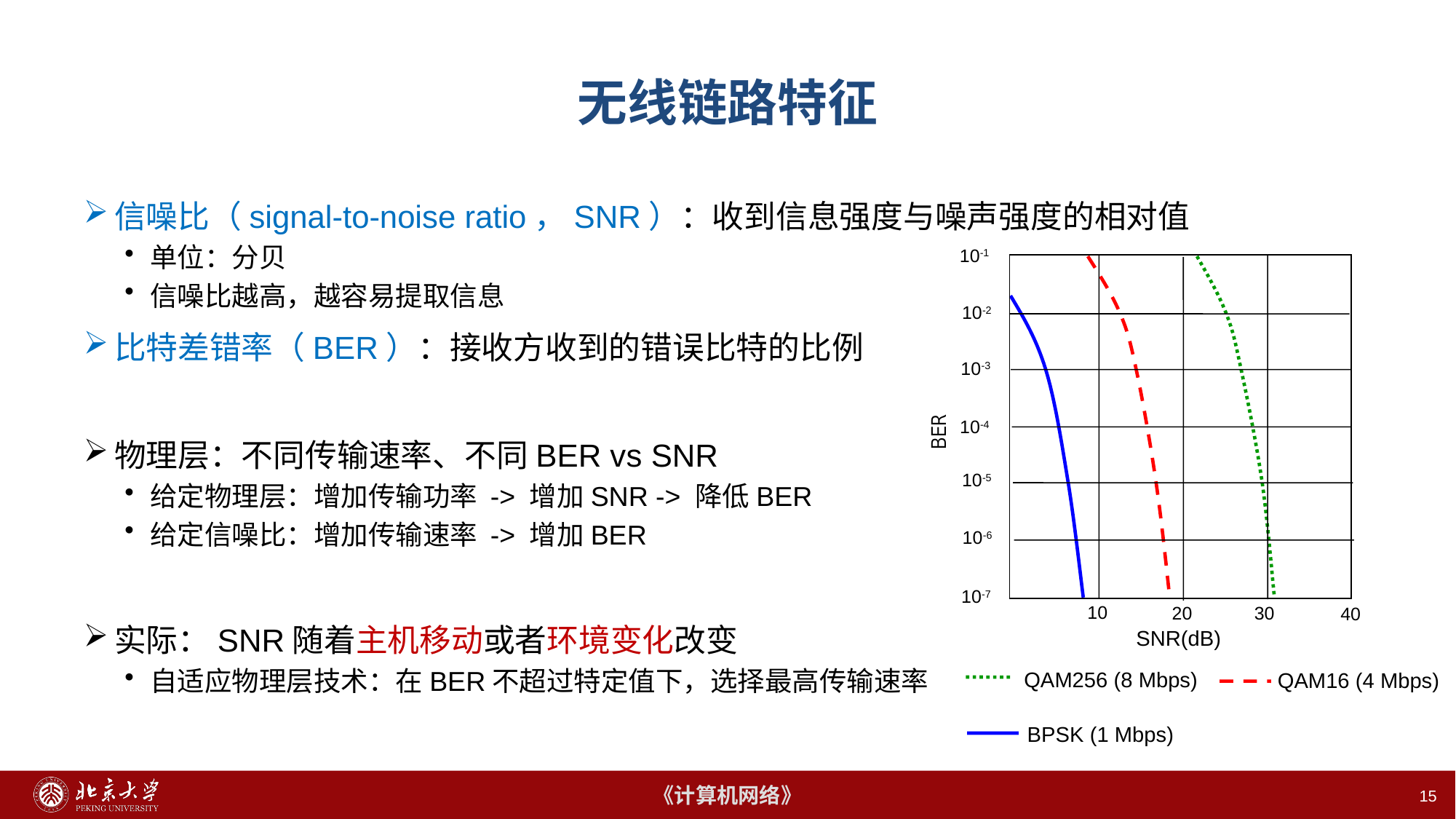

# 无线链路特征
信噪比（signal-to-noise ratio，SNR）：收到信息强度与噪声强度的相对值
单位：分贝
信噪比越高，越容易提取信息
比特差错率（BER）：接收方收到的错误比特的比例

物理层：不同传输速率、不同BER vs SNR
给定物理层：增加传输功率 -> 增加SNR -> 降低BER
给定信噪比：增加传输速率 -> 增加BER

实际：SNR随着主机移动或者环境变化改变
自适应物理层技术：在BER不超过特定值下，选择最高传输速率

10-1

10-2

10-3

10-4
BER

10-5

10-6

10-7
10
20
30
40
SNR(dB)
QAM256 (8 Mbps)
QAM16 (4 Mbps)

BPSK (1 Mbps)

15